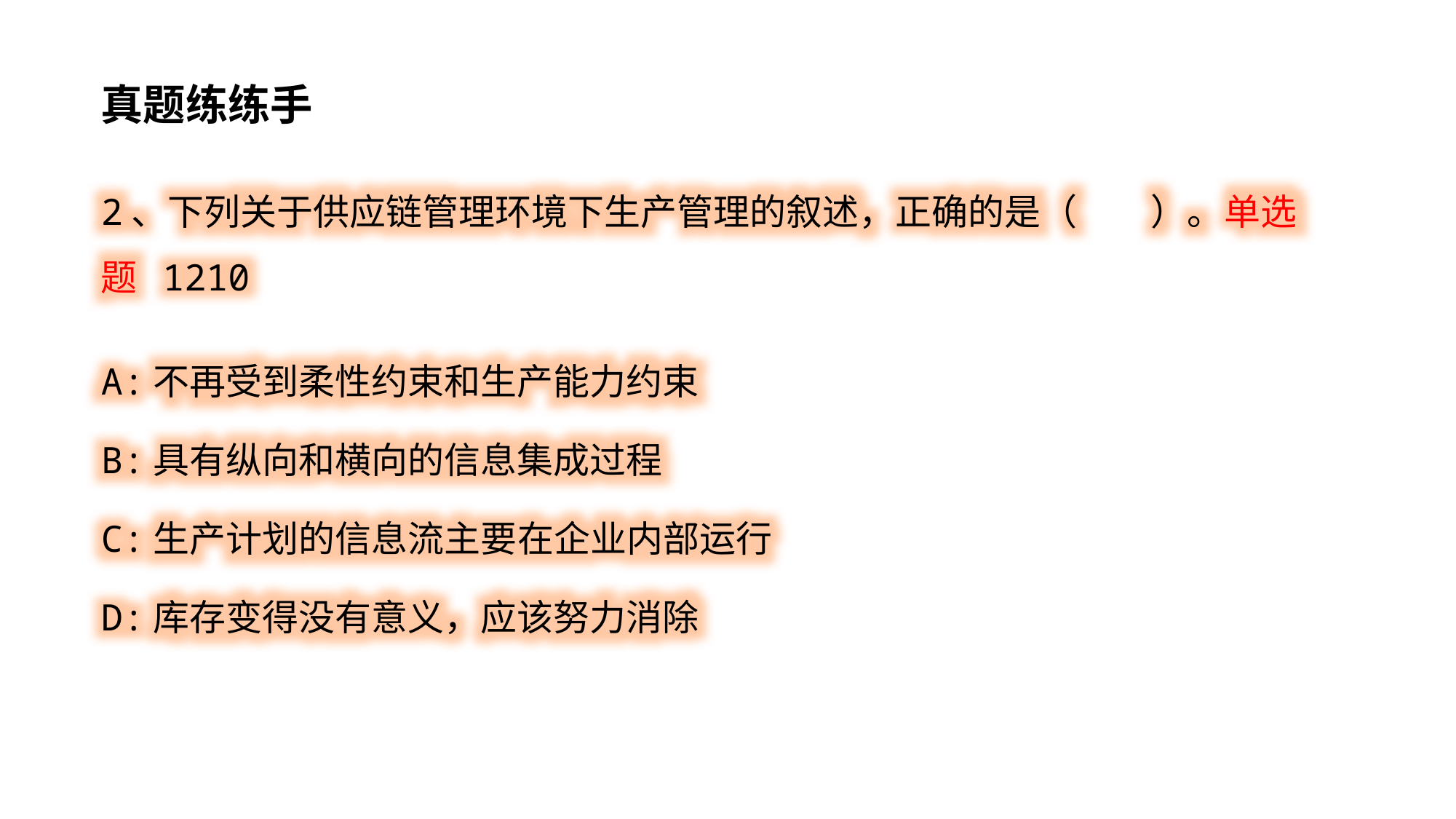

真题练练手
2、下列关于供应链管理环境下生产管理的叙述，正确的是（         ）。单选题  1210

A:不再受到柔性约束和生产能力约束

B:具有纵向和横向的信息集成过程

C:生产计划的信息流主要在企业内部运行

D:库存变得没有意义，应该努力消除